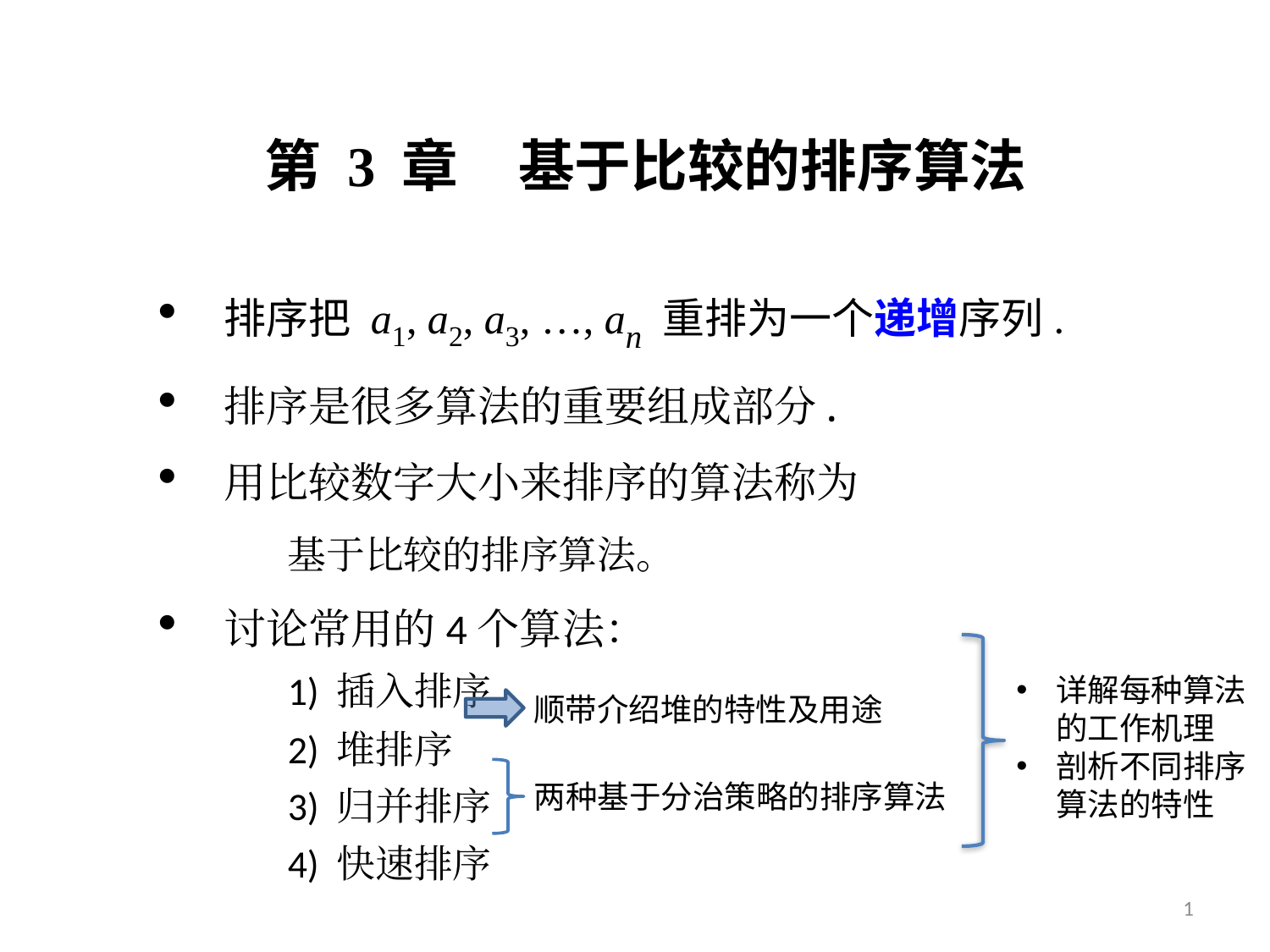

# 第 3 章	基于比较的排序算法
排序把 a1, a2, a3, …, an 重排为一个递增序列.
排序是很多算法的重要组成部分.
用比较数字大小来排序的算法称为
	基于比较的排序算法。
讨论常用的4个算法：
	1) 插入排序
	2) 堆排序
	3) 归并排序
	4) 快速排序

详解每种算法的工作机理
剖析不同排序算法的特性
顺带介绍堆的特性及用途

两种基于分治策略的排序算法
1